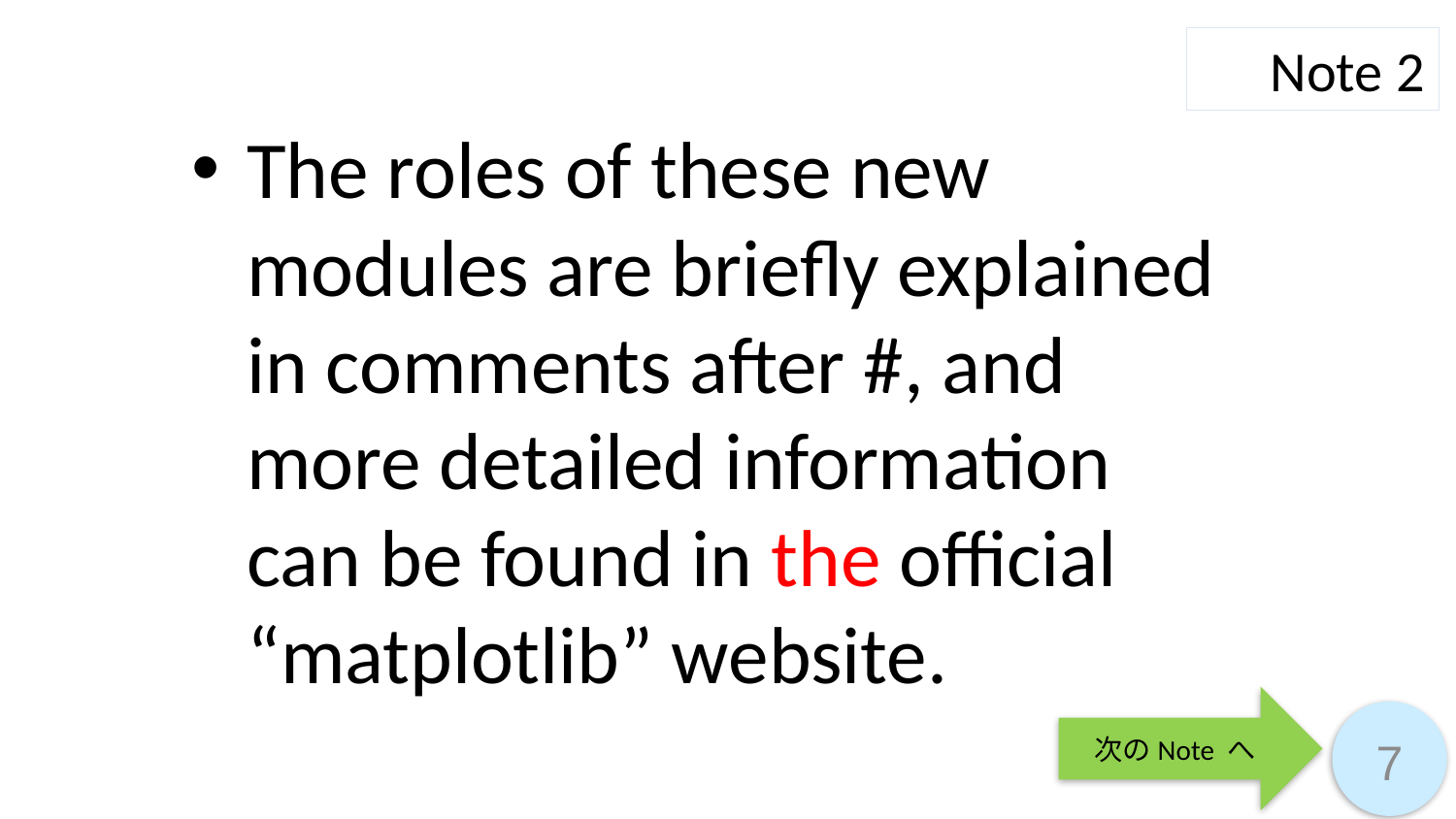

Note 2
The roles of these new modules are briefly explained in comments after #, and more detailed information can be found in the official “matplotlib” website.
次のNote へ
7